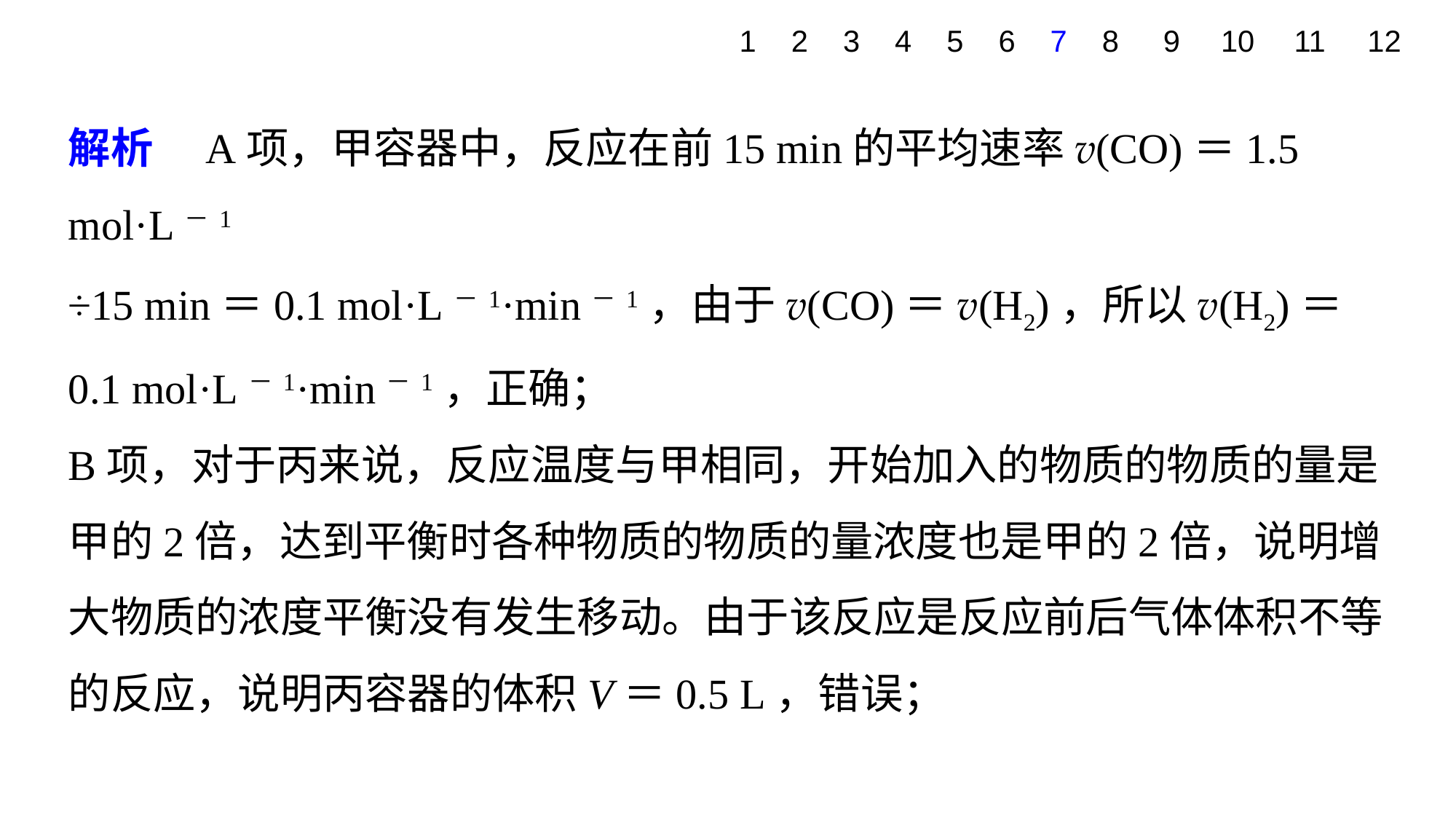

1
2
3
4
5
6
7
8
9
10
11
12
解析　A项，甲容器中，反应在前15 min的平均速率v(CO)＝1.5 mol·L－1
÷15 min＝0.1 mol·L－1·min－1，由于v(CO)＝v(H2)，所以v(H2)＝0.1 mol·L－1·min－1，正确；
B项，对于丙来说，反应温度与甲相同，开始加入的物质的物质的量是甲的2倍，达到平衡时各种物质的物质的量浓度也是甲的2倍，说明增大物质的浓度平衡没有发生移动。由于该反应是反应前后气体体积不等的反应，说明丙容器的体积V＝0.5 L，错误；